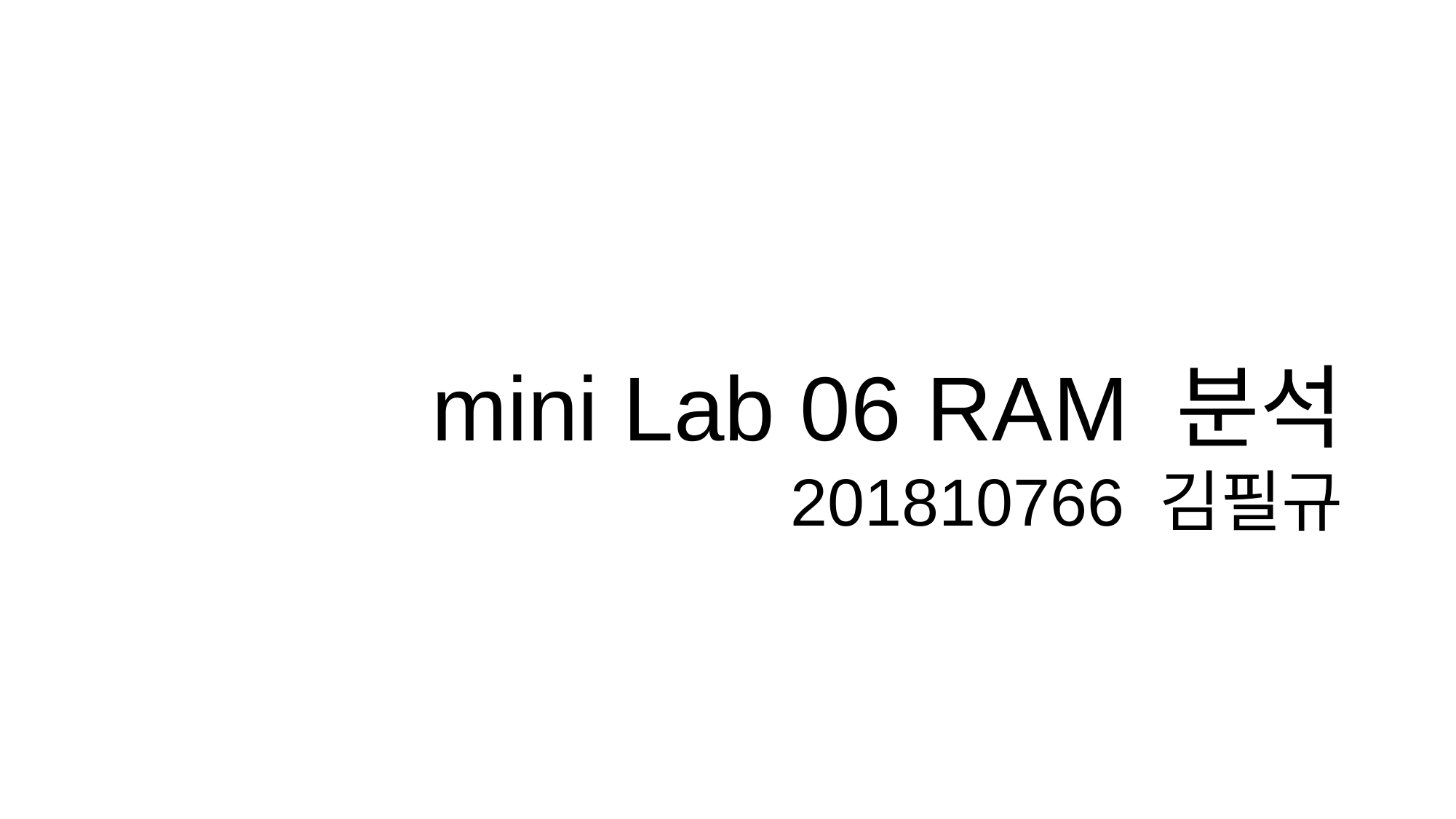

# mini Lab 06 RAM 분석 201810766 김필규